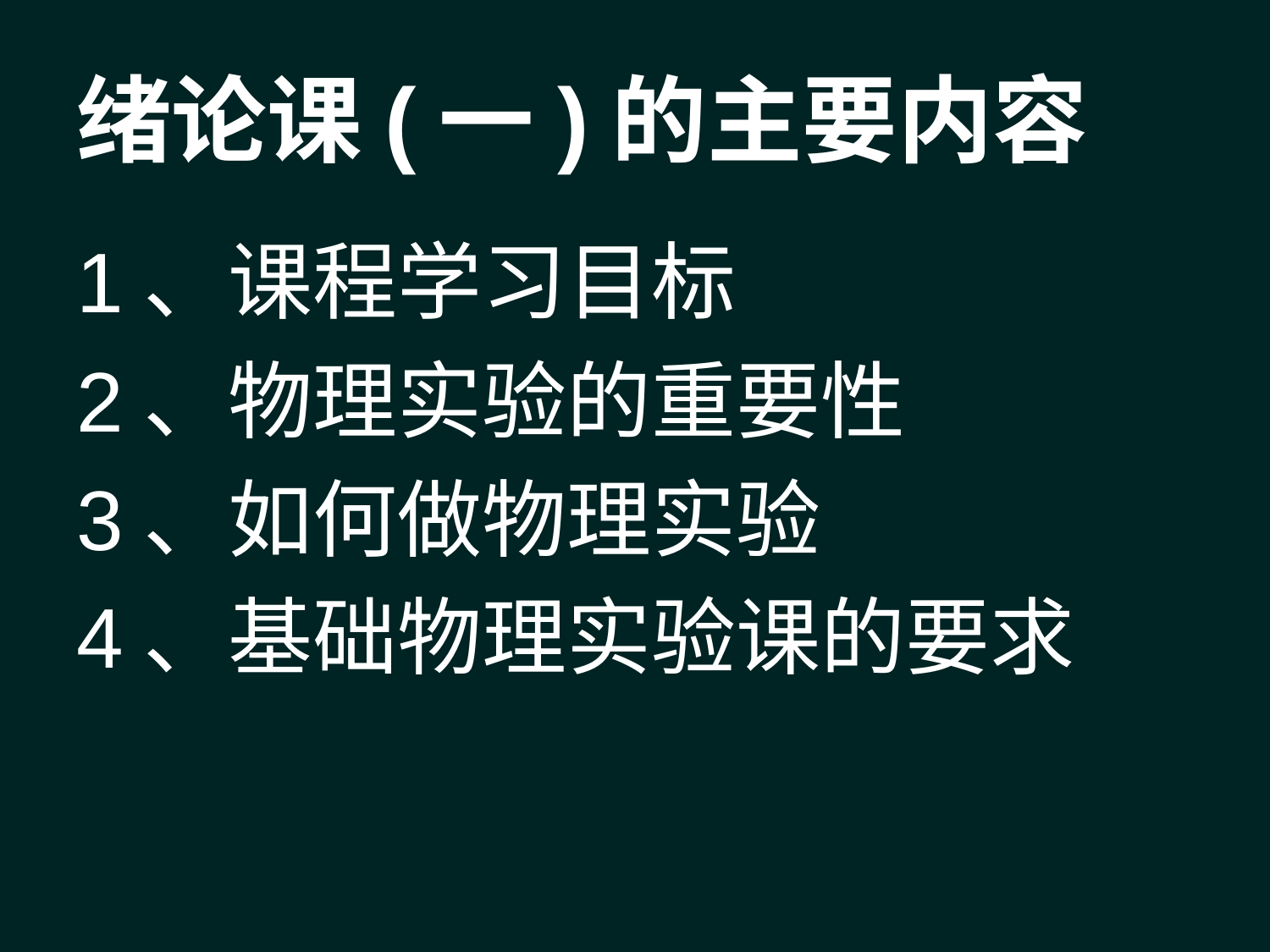

# 绪论课(一)的主要内容
1、课程学习目标
2、物理实验的重要性
3、如何做物理实验
4、基础物理实验课的要求